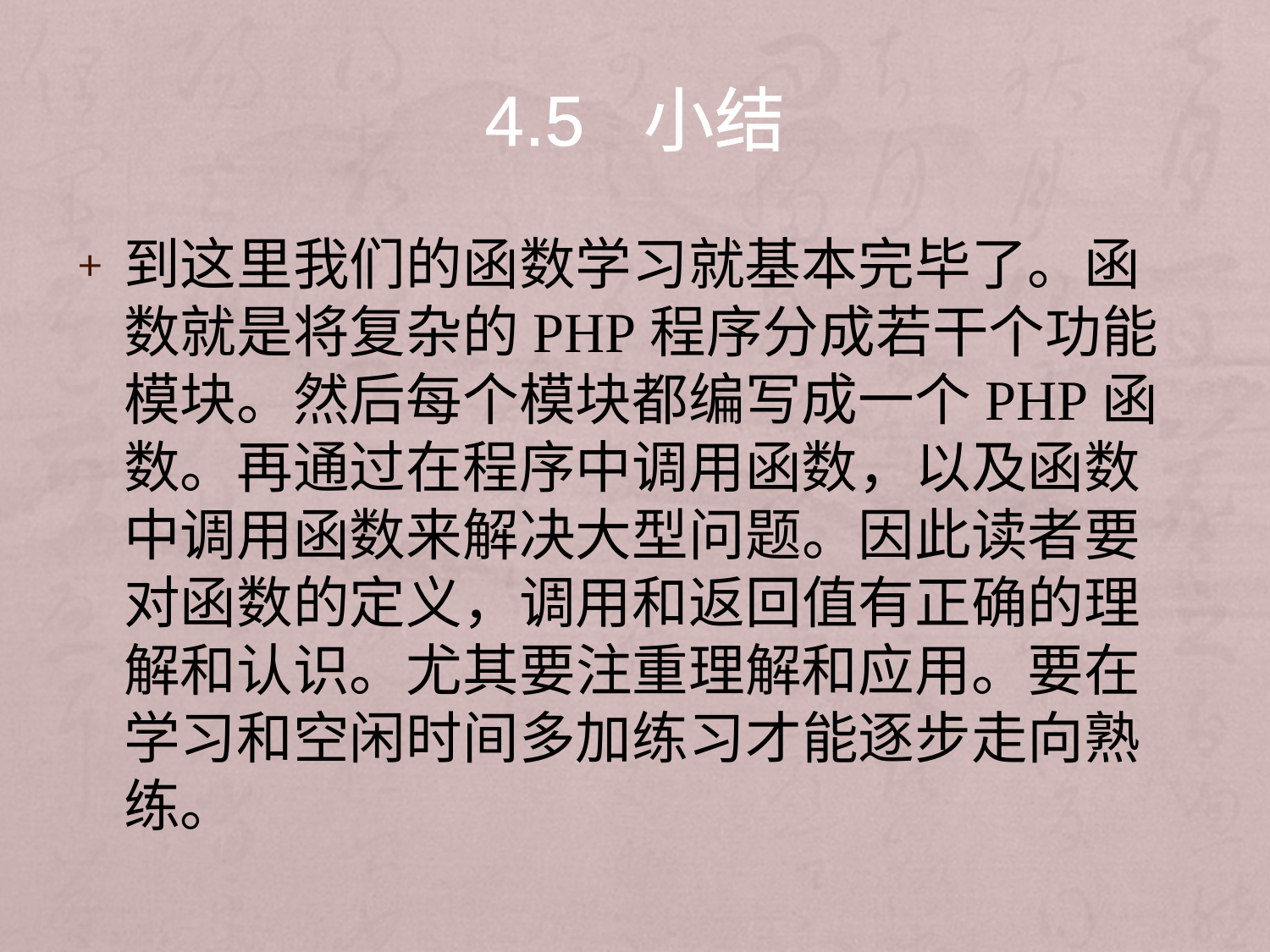

# 4.5  小结
到这里我们的函数学习就基本完毕了。函数就是将复杂的PHP程序分成若干个功能模块。然后每个模块都编写成一个PHP函数。再通过在程序中调用函数，以及函数中调用函数来解决大型问题。因此读者要对函数的定义，调用和返回值有正确的理解和认识。尤其要注重理解和应用。要在学习和空闲时间多加练习才能逐步走向熟练。